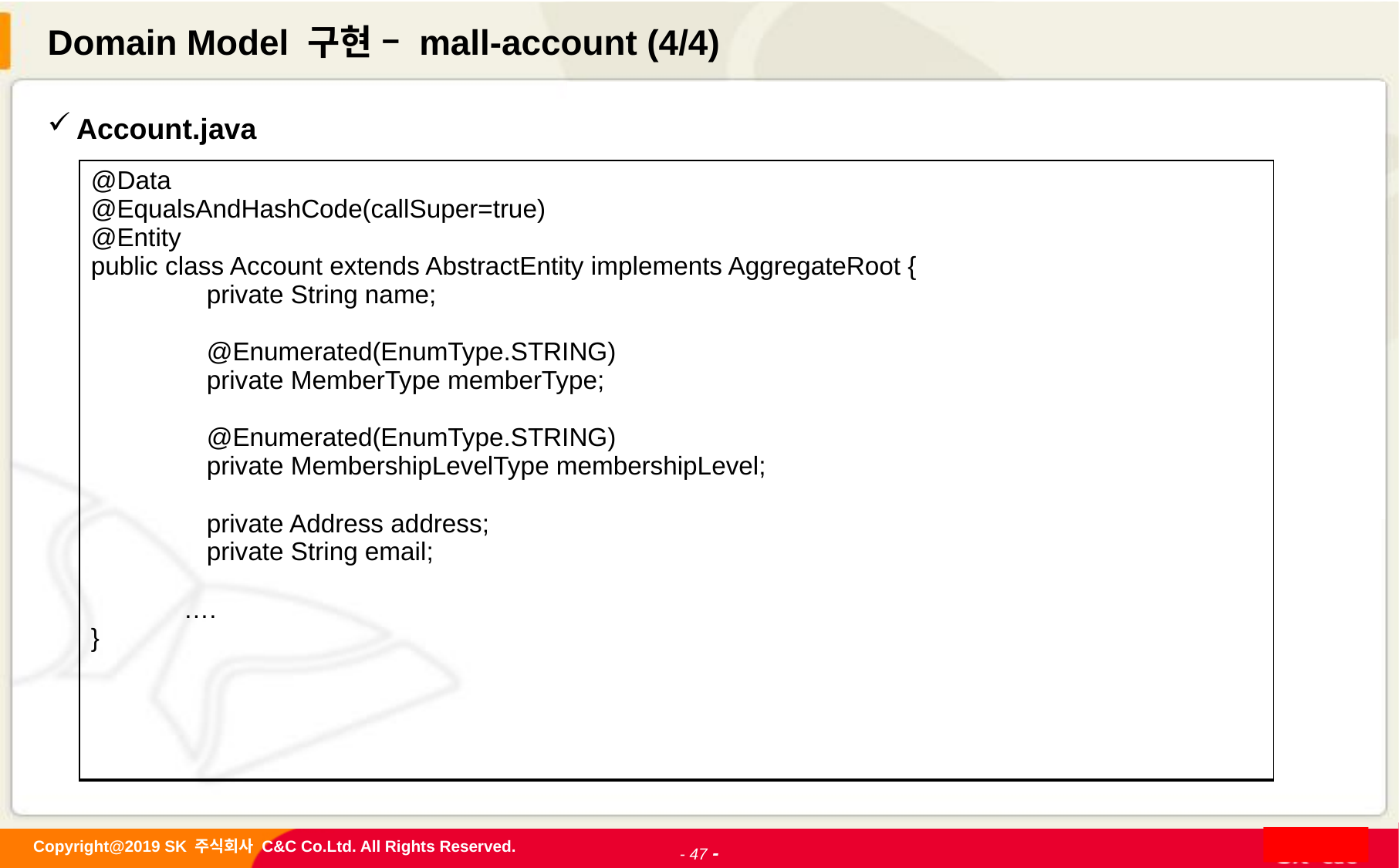

# Domain Model 구현 – mall-account (4/4)
Account.java
| @Data @EqualsAndHashCode(callSuper=true) @Entity public class Account extends AbstractEntity implements AggregateRoot { private String name; @Enumerated(EnumType.STRING) private MemberType memberType; @Enumerated(EnumType.STRING) private MembershipLevelType membershipLevel; private Address address; private String email; …. } |
| --- |